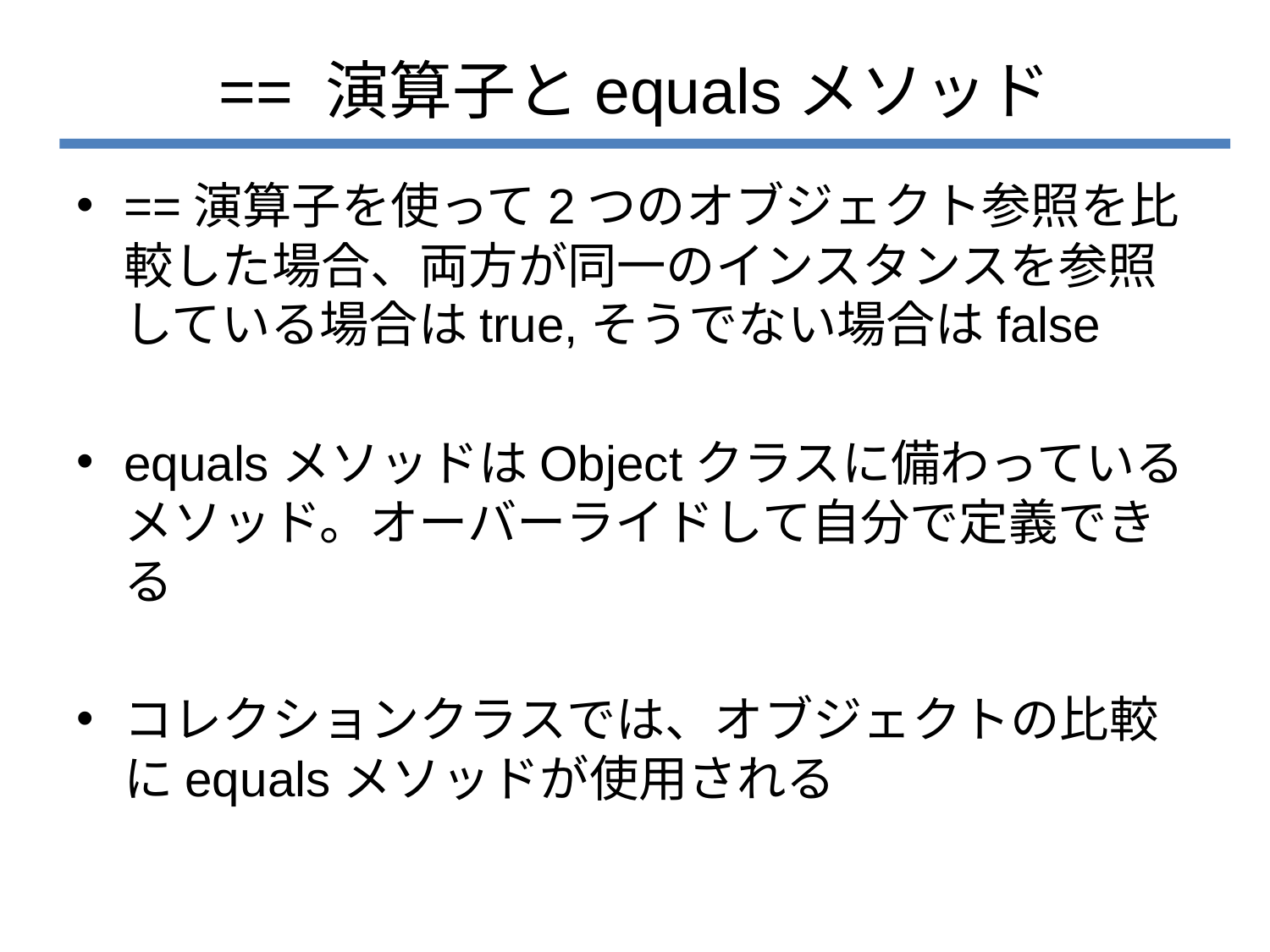

# == 演算子とequalsメソッド
==演算子を使って2つのオブジェクト参照を比較した場合、両方が同一のインスタンスを参照している場合はtrue,そうでない場合はfalse

equalsメソッドはObjectクラスに備わっているメソッド。オーバーライドして自分で定義できる

コレクションクラスでは、オブジェクトの比較にequalsメソッドが使用される